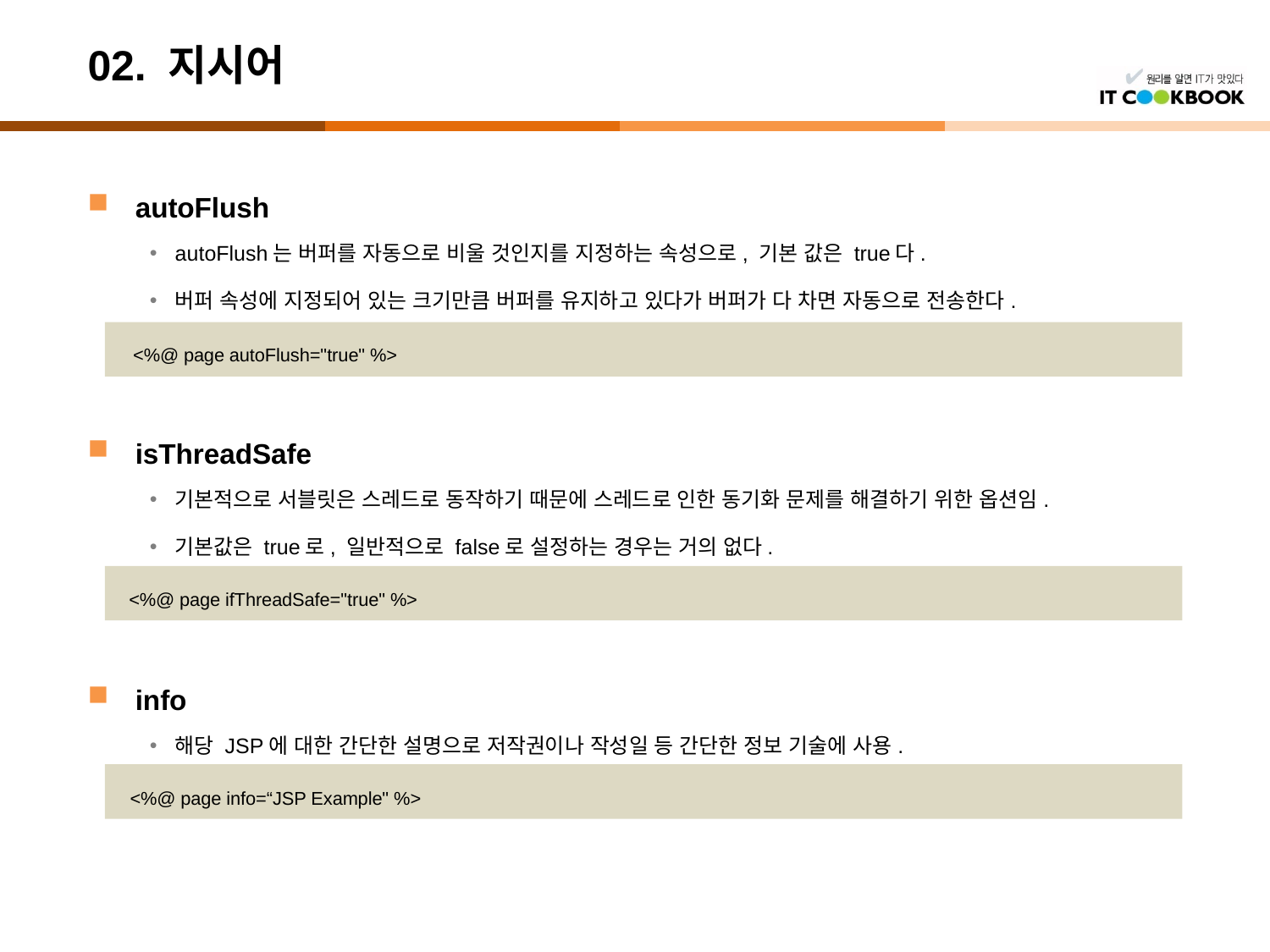

# 02. 지시어
autoFlush
autoFlush는 버퍼를 자동으로 비울 것인지를 지정하는 속성으로, 기본 값은 true다.
버퍼 속성에 지정되어 있는 크기만큼 버퍼를 유지하고 있다가 버퍼가 다 차면 자동으로 전송한다.

isThreadSafe
기본적으로 서블릿은 스레드로 동작하기 때문에 스레드로 인한 동기화 문제를 해결하기 위한 옵션임.
기본값은 true로, 일반적으로 false로 설정하는 경우는 거의 없다.

info
해당 JSP에 대한 간단한 설명으로 저작권이나 작성일 등 간단한 정보 기술에 사용.

<%@ page autoFlush="true" %>

<%@ page ifThreadSafe="true" %>

<%@ page info=“JSP Example" %>